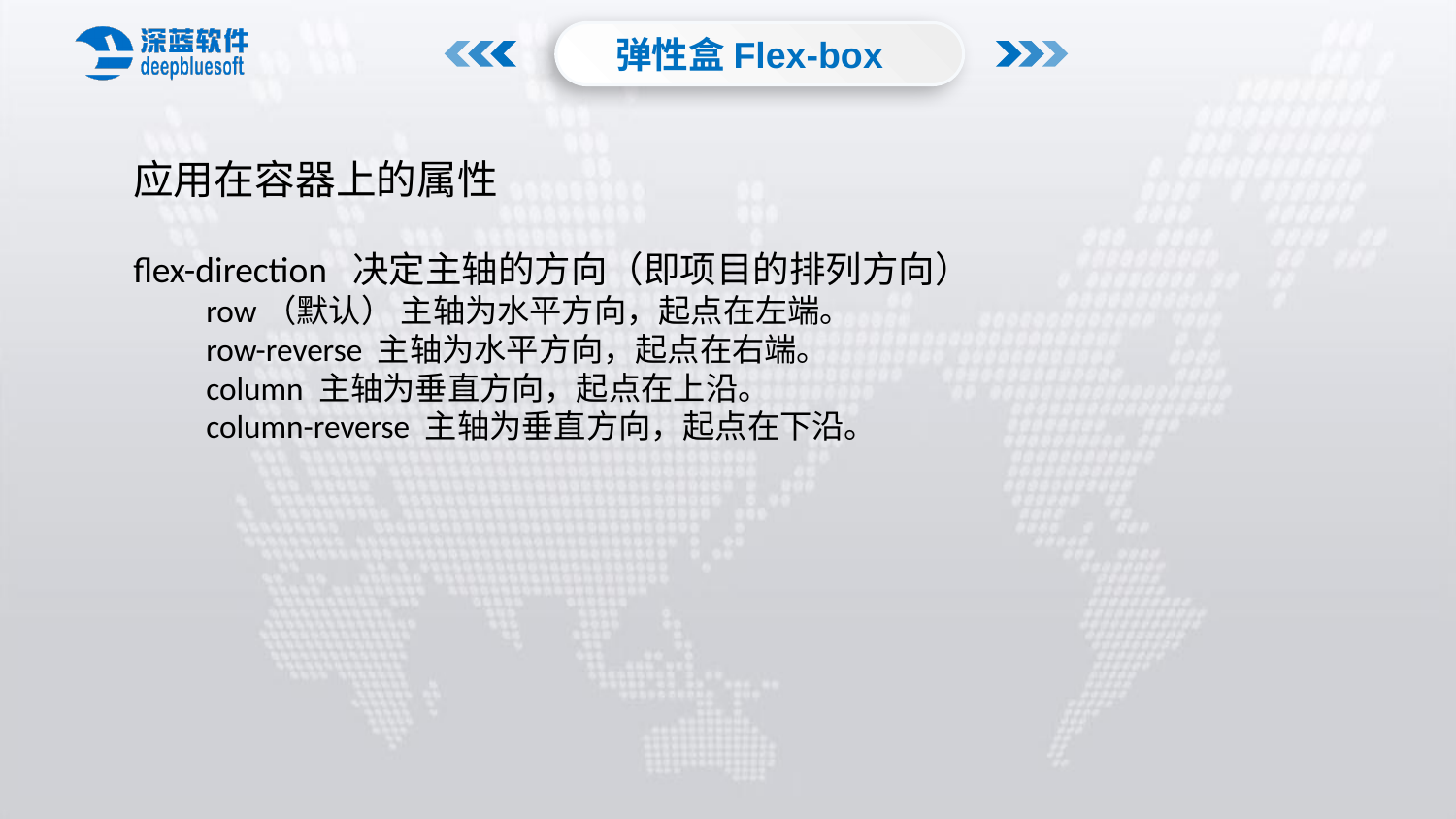

弹性盒Flex-box

应用在容器上的属性

flex-direction  决定主轴的方向（即项目的排列方向）
row（默认） 主轴为水平方向，起点在左端。
row-reverse 主轴为水平方向，起点在右端。
column 主轴为垂直方向，起点在上沿。
column-reverse 主轴为垂直方向，起点在下沿。